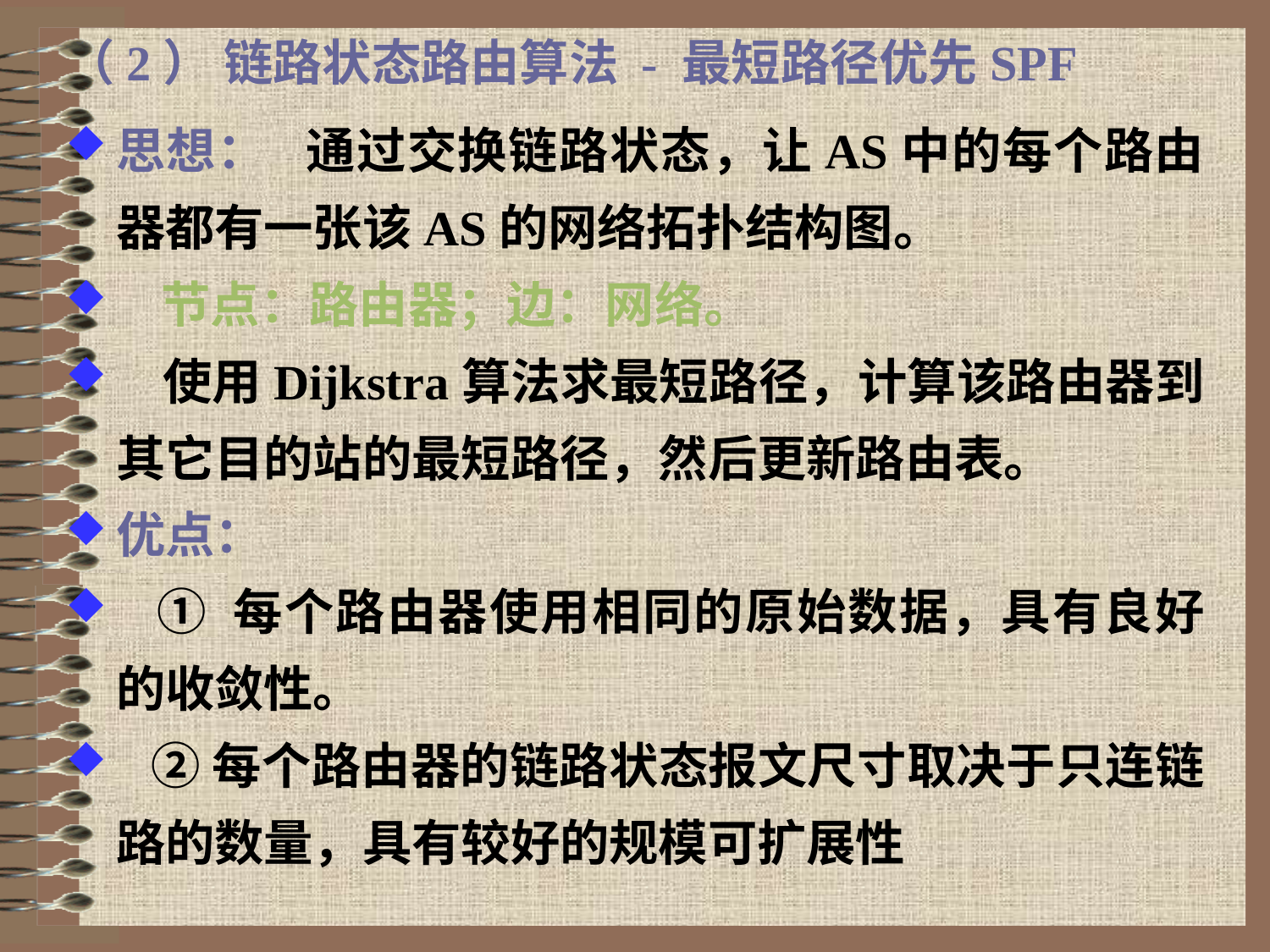

# （2） 链路状态路由算法 - 最短路径优先SPF
思想：   通过交换链路状态，让AS中的每个路由器都有一张该AS的网络拓扑结构图。
   节点：路由器；边：网络。
   使用Dijkstra算法求最短路径，计算该路由器到其它目的站的最短路径，然后更新路由表。
优点：
   ① 每个路由器使用相同的原始数据，具有良好的收敛性。
   ②每个路由器的链路状态报文尺寸取决于只连链路的数量，具有较好的规模可扩展性